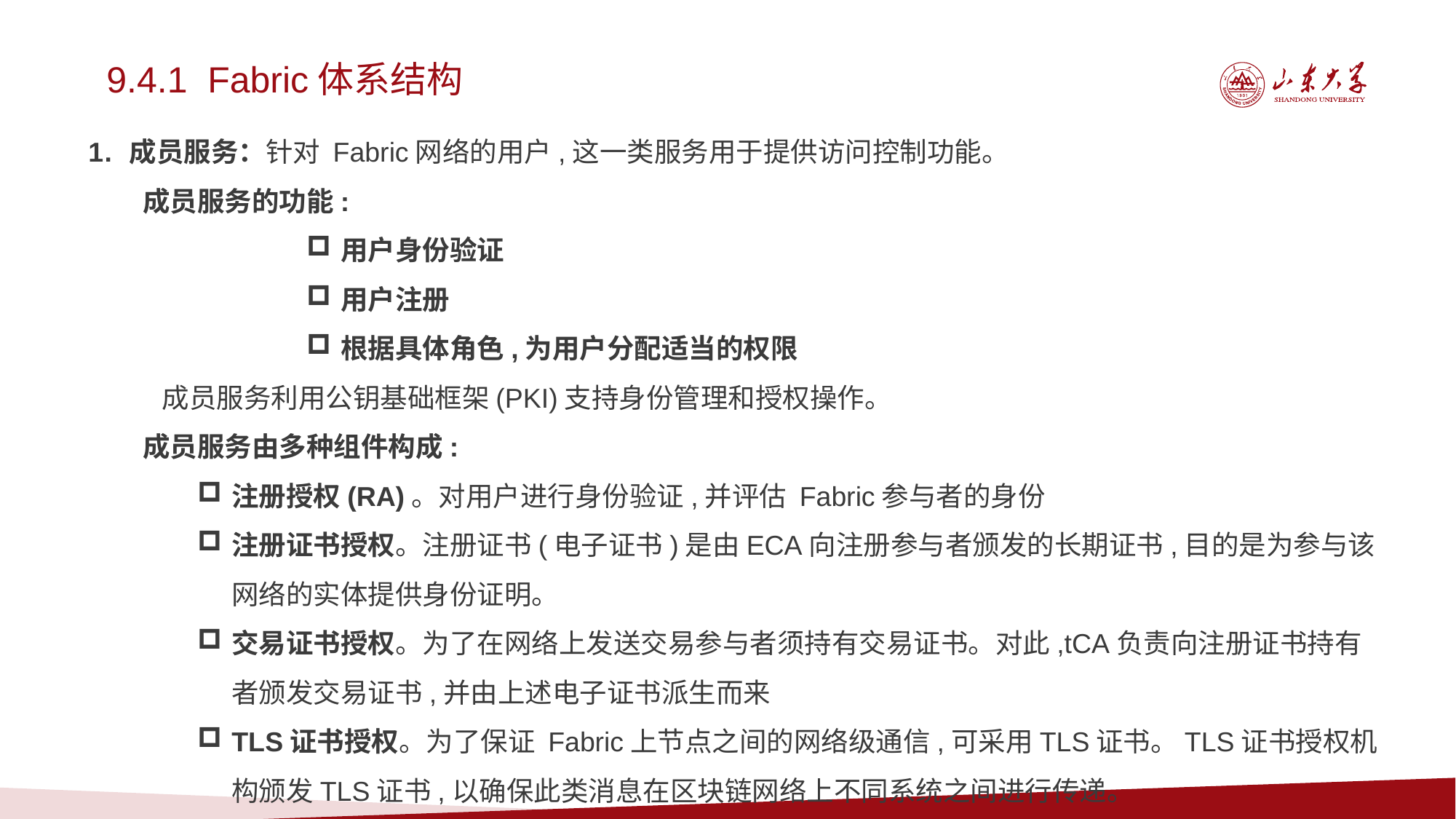

9.4.1  Fabric体系结构
成员服务：针对 Fabric网络的用户,这一类服务用于提供访问控制功能。
成员服务的功能:
用户身份验证
用户注册
根据具体角色,为用户分配适当的权限
  成员服务利用公钥基础框架(PKI)支持身份管理和授权操作。
成员服务由多种组件构成:
注册授权(RA)。对用户进行身份验证,并评估 Fabric参与者的身份
注册证书授权。注册证书(电子证书)是由ECA向注册参与者颁发的长期证书,目的是为参与该网络的实体提供身份证明。
交易证书授权。为了在网络上发送交易参与者须持有交易证书。对此,tCA负责向注册证书持有者颁发交易证书,并由上述电子证书派生而来
TLS证书授权。为了保证 Fabric上节点之间的网络级通信,可采用TLS证书。TLS证书授权机构颁发TLS证书,以确保此类消息在区块链网络上不同系统之间进行传递。